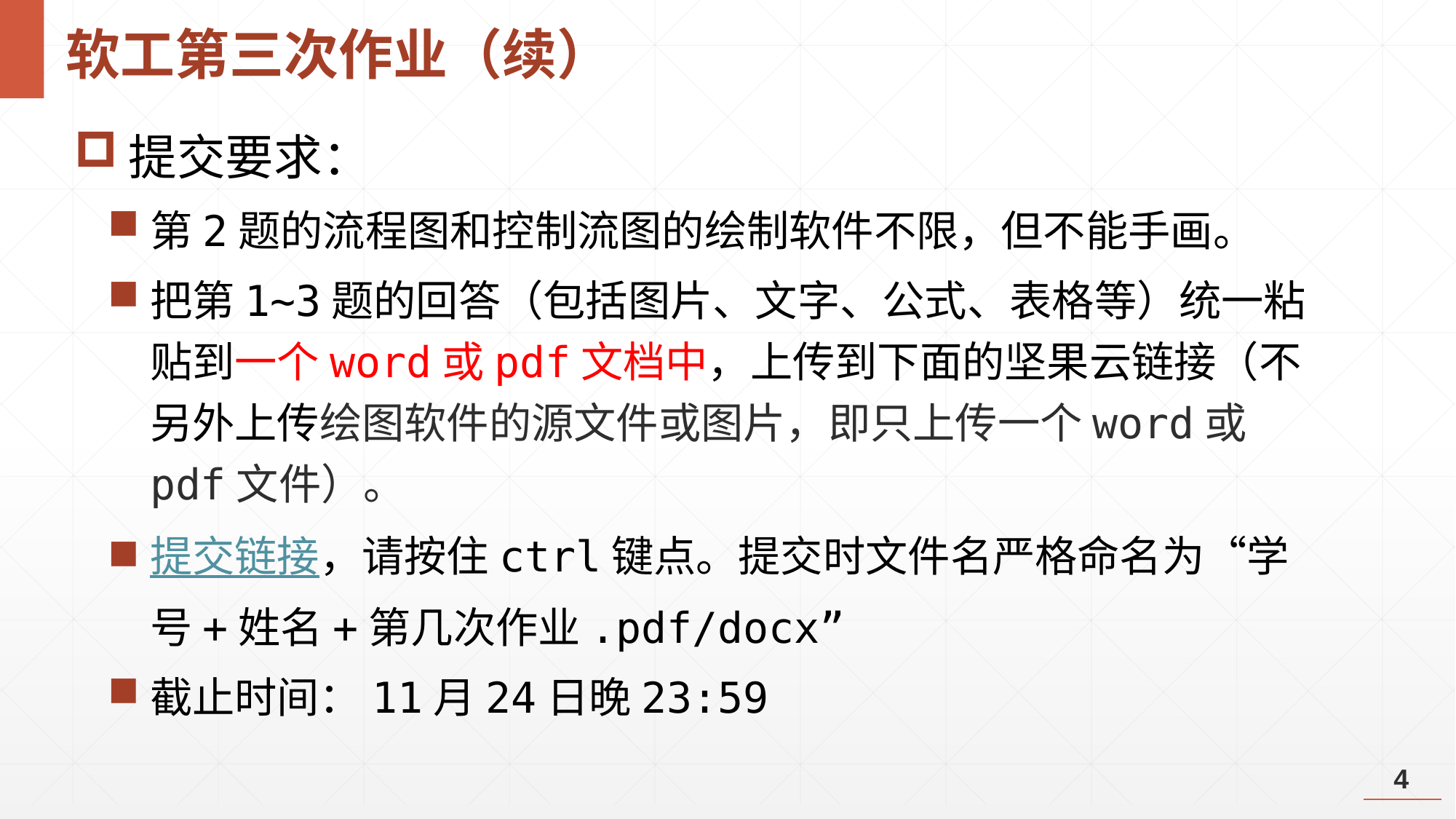

# 软工第三次作业（续）
提交要求：
第2题的流程图和控制流图的绘制软件不限，但不能手画。
把第1~3题的回答（包括图片、文字、公式、表格等）统一粘贴到一个word或pdf文档中，上传到下面的坚果云链接（不另外上传绘图软件的源文件或图片，即只上传一个word或pdf文件）。
提交链接，请按住ctrl键点。提交时文件名严格命名为“学号+姓名+第几次作业.pdf/docx”
截止时间：11月24日晚23:59
4